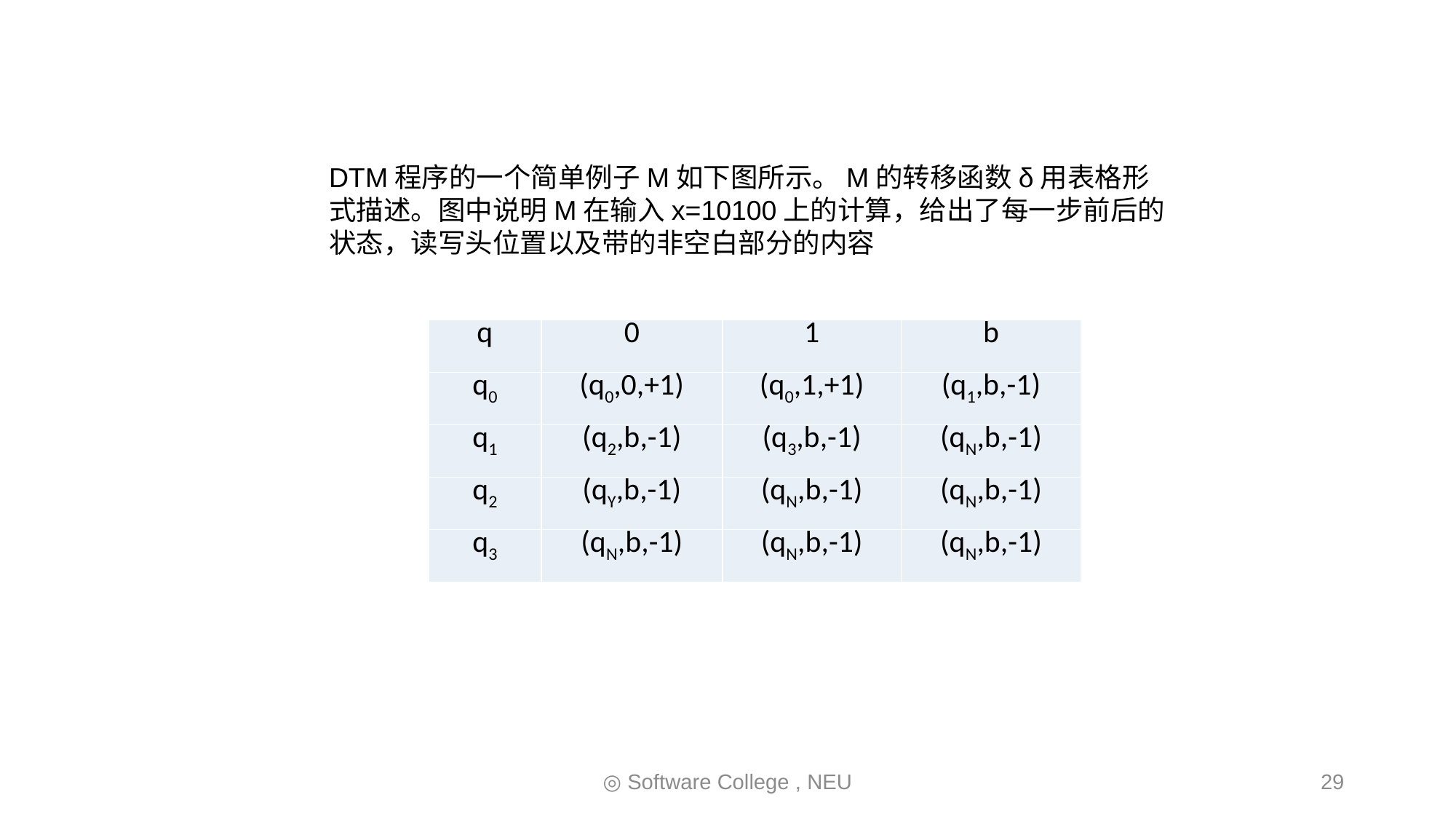

DTM程序的一个简单例子M如下图所示。M的转移函数δ用表格形式描述。图中说明M在输入x=10100上的计算，给出了每一步前后的状态，读写头位置以及带的非空白部分的内容
| q | 0 | 1 | b |
| --- | --- | --- | --- |
| q0 | (q0,0,+1) | (q0,1,+1) | (q1,b,-1) |
| q1 | (q2,b,-1) | (q3,b,-1) | (qN,b,-1) |
| q2 | (qY,b,-1) | (qN,b,-1) | (qN,b,-1) |
| q3 | (qN,b,-1) | (qN,b,-1) | (qN,b,-1) |
◎ Software College , NEU
29